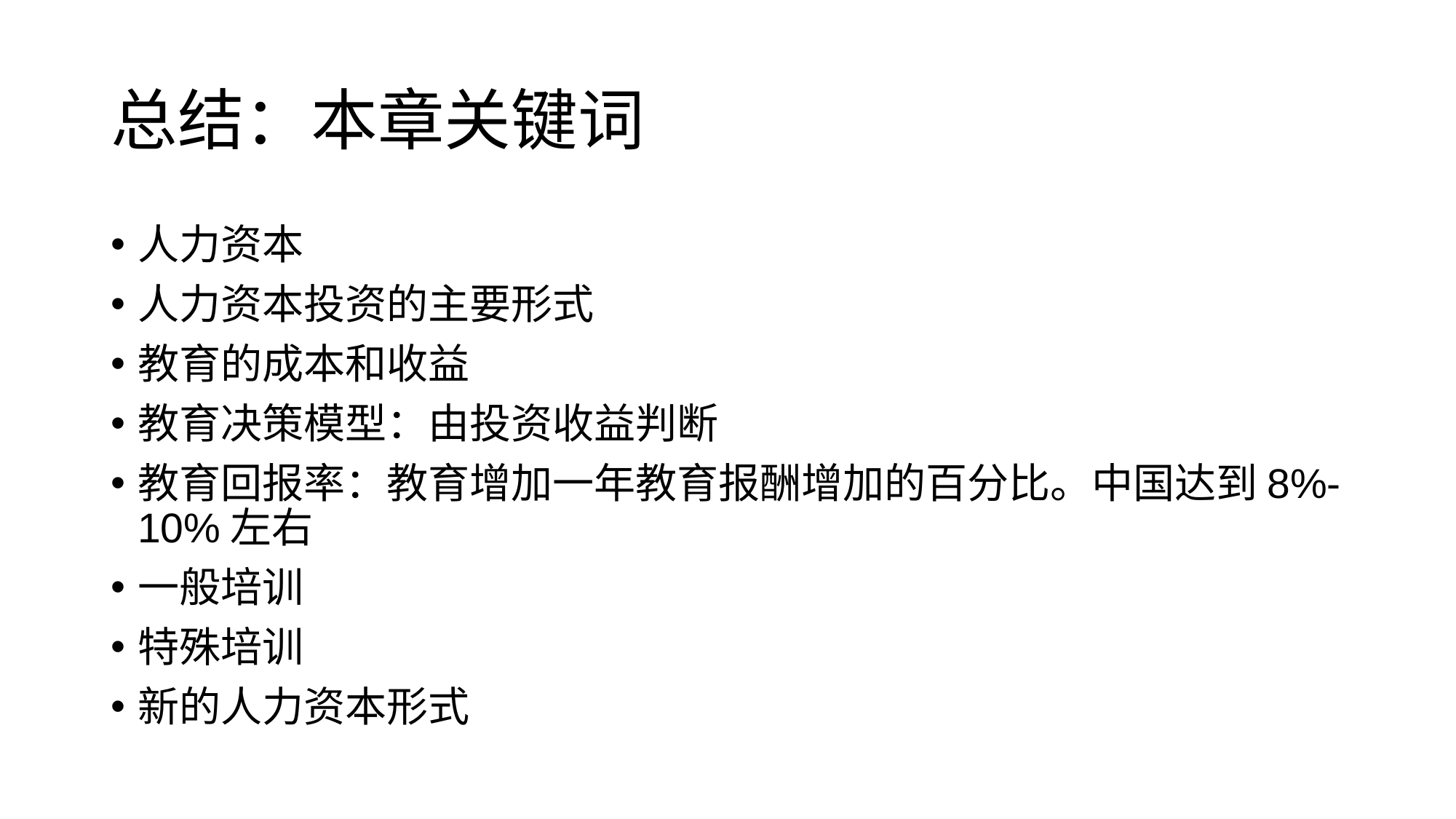

# 总结：本章关键词
人力资本
人力资本投资的主要形式
教育的成本和收益
教育决策模型：由投资收益判断
教育回报率：教育增加一年教育报酬增加的百分比。中国达到8%-10%左右
一般培训
特殊培训
新的人力资本形式